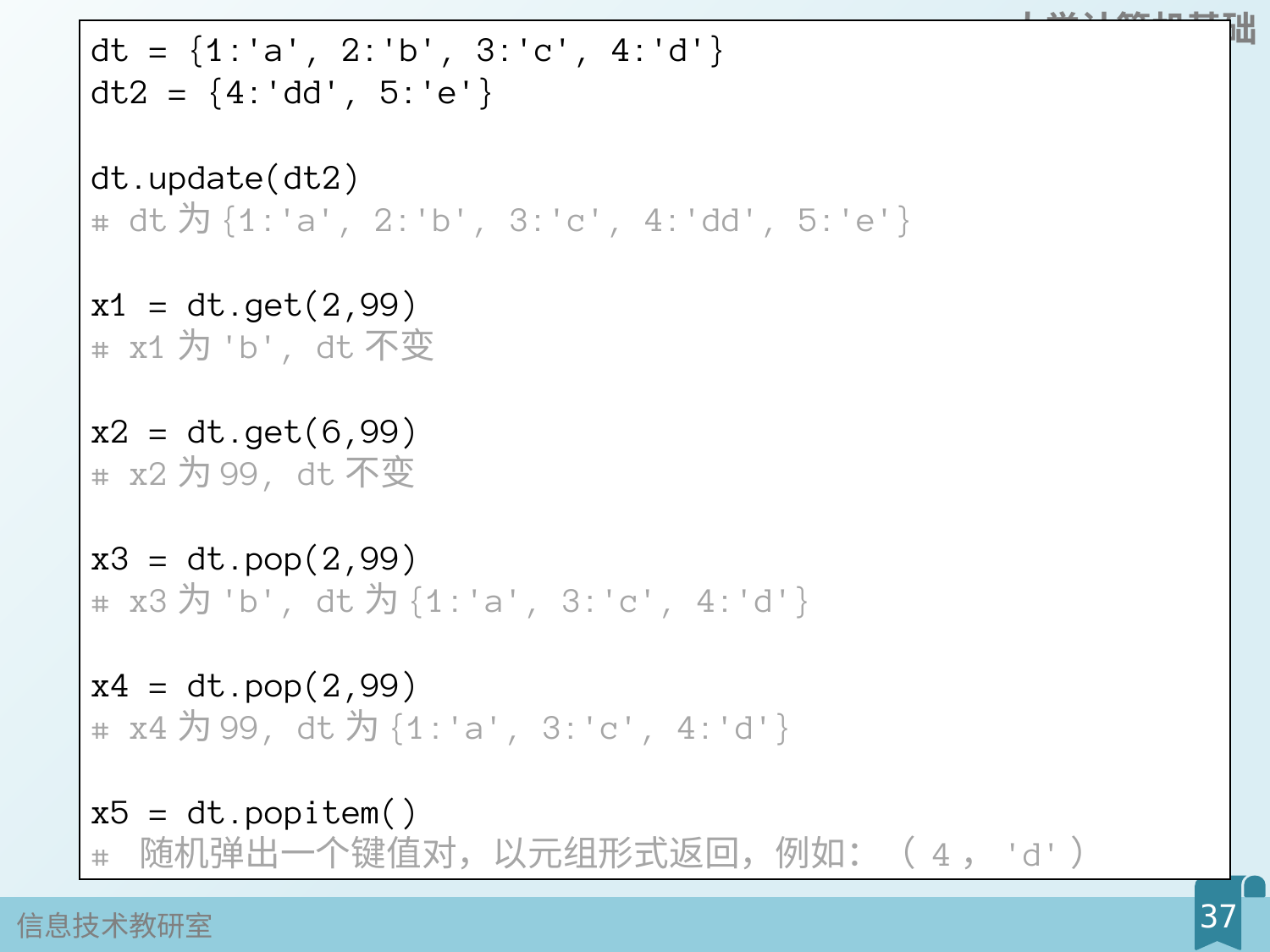

dt = {1:'a', 2:'b', 3:'c', 4:'d'}
dt2 = {4:'dd', 5:'e'}

dt.update(dt2)
# dt为{1:'a', 2:'b', 3:'c', 4:'dd', 5:'e'}

x1 = dt.get(2,99)
# x1为'b', dt不变

x2 = dt.get(6,99)
# x2为99, dt不变

x3 = dt.pop(2,99)
# x3为'b', dt为{1:'a', 3:'c', 4:'d'}

x4 = dt.pop(2,99)
# x4为99, dt为{1:'a', 3:'c', 4:'d'}

x5 = dt.popitem()
# 随机弹出一个键值对，以元组形式返回，例如：（ 4，'d'）
37